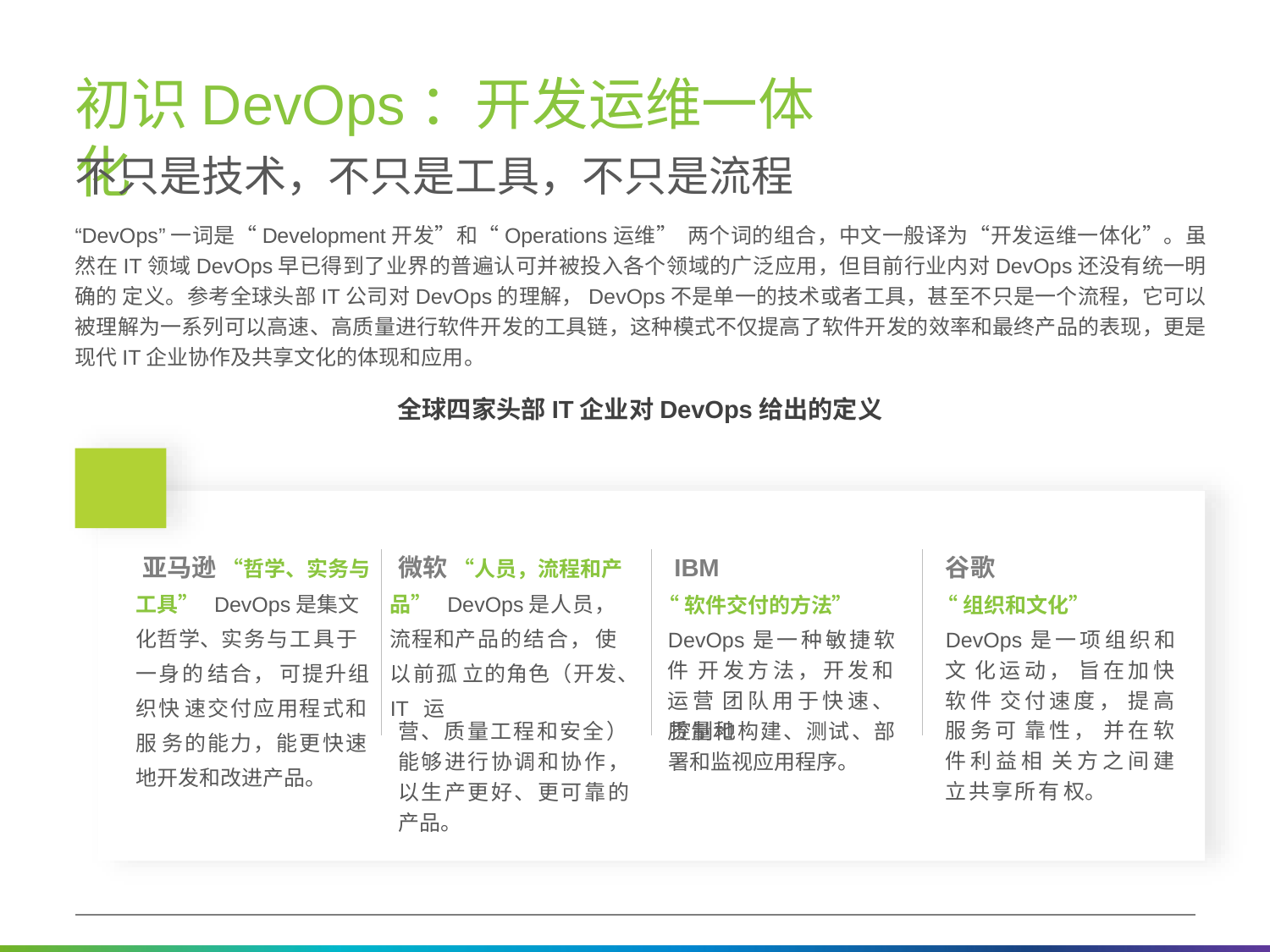

# 初识DevOps：开发运维一体化
不只是技术，不只是工具，不只是流程
“DevOps”一词是“Development开发”和“Operations运维” 两个词的组合，中文一般译为“开发运维一体化”。虽 然在IT领域DevOps早已得到了业界的普遍认可并被投入各个领域的广泛应用，但目前行业内对DevOps还没有统一明确的 定义。参考全球头部IT公司对DevOps的理解，DevOps不是单一的技术或者工具，甚至不只是一个流程，它可以被理解为一系列可以高速、高质量进行软件开发的工具链，这种模式不仅提高了软件开发的效率和最终产品的表现，更是现代IT企业协作及共享文化的体现和应用。

全球四家头部IT企业对DevOps给出的定义

亚马逊 “哲学、实务与工具”  DevOps是集文化哲学、实务与工具于一身的 结合， 可提升组织快 速交付应用程式和服 务的能力，能更快速地开发和改进产品。
微软 “人员，流程和产品”  DevOps是人员，流程和产品的结合， 使以前孤 立的角色（开发、IT 运
IBM
“软件交付的方法”
DevOps是一种敏捷软件 开发方法，开发和运营 团队用于快速、质量和
谷歌
“组织和文化”
DevOps是一项组织和文 化运动， 旨在加快软件 交付速度， 提高服务可 靠性， 并在软件利益相 关方之间建立共享所有 权。

营、质量工程和安全）	控制地构建、测试、部
能够进行协调和协作， 以生产更好、更可靠的 产品。
署和监视应用程序。

4